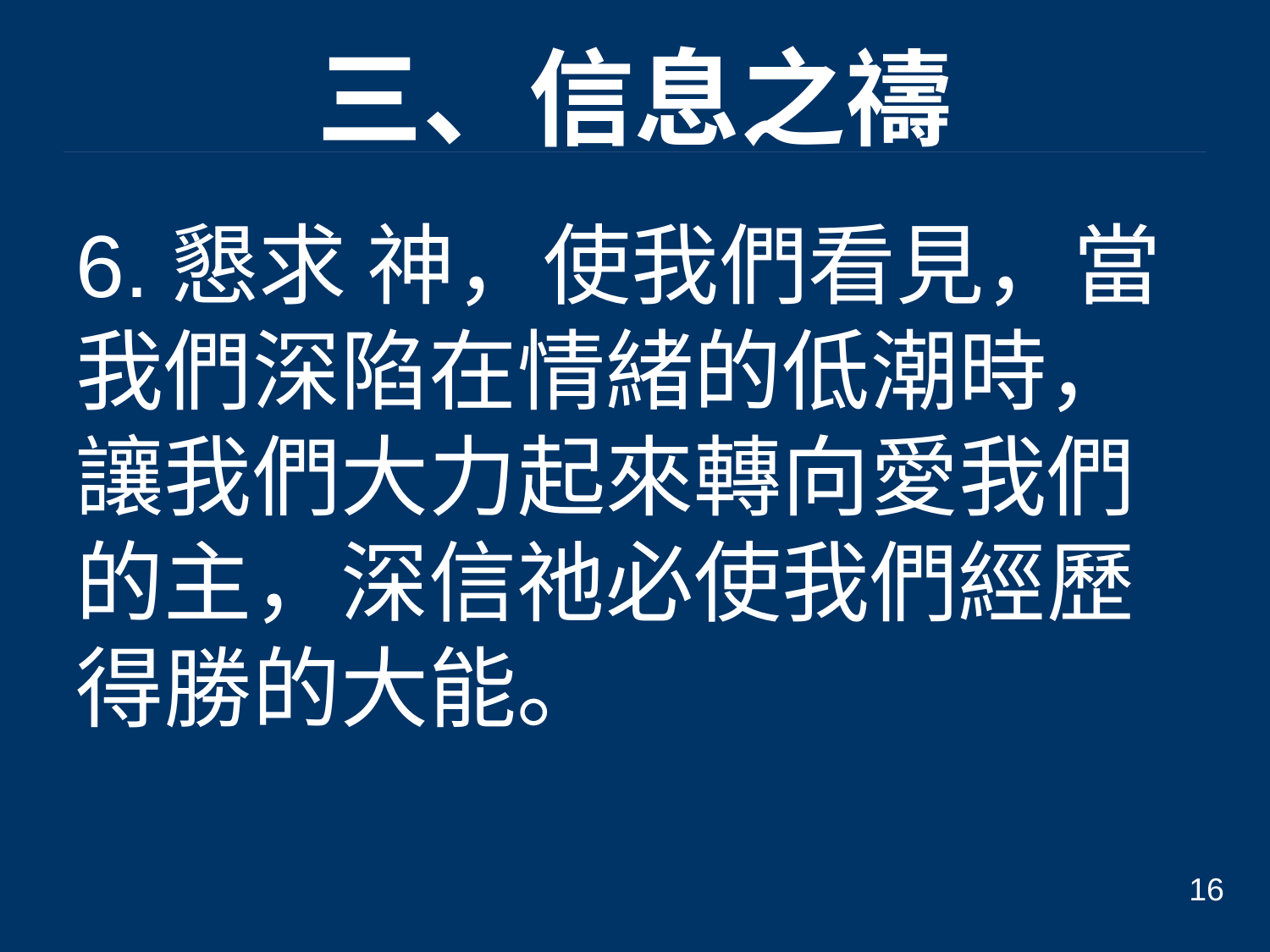

三、信息之禱

6.懇求 神，使我們看見，當我們深陷在情緒的低潮時，讓我們大力起來轉向愛我們的主，深信祂必使我們經歷得勝的大能。
16